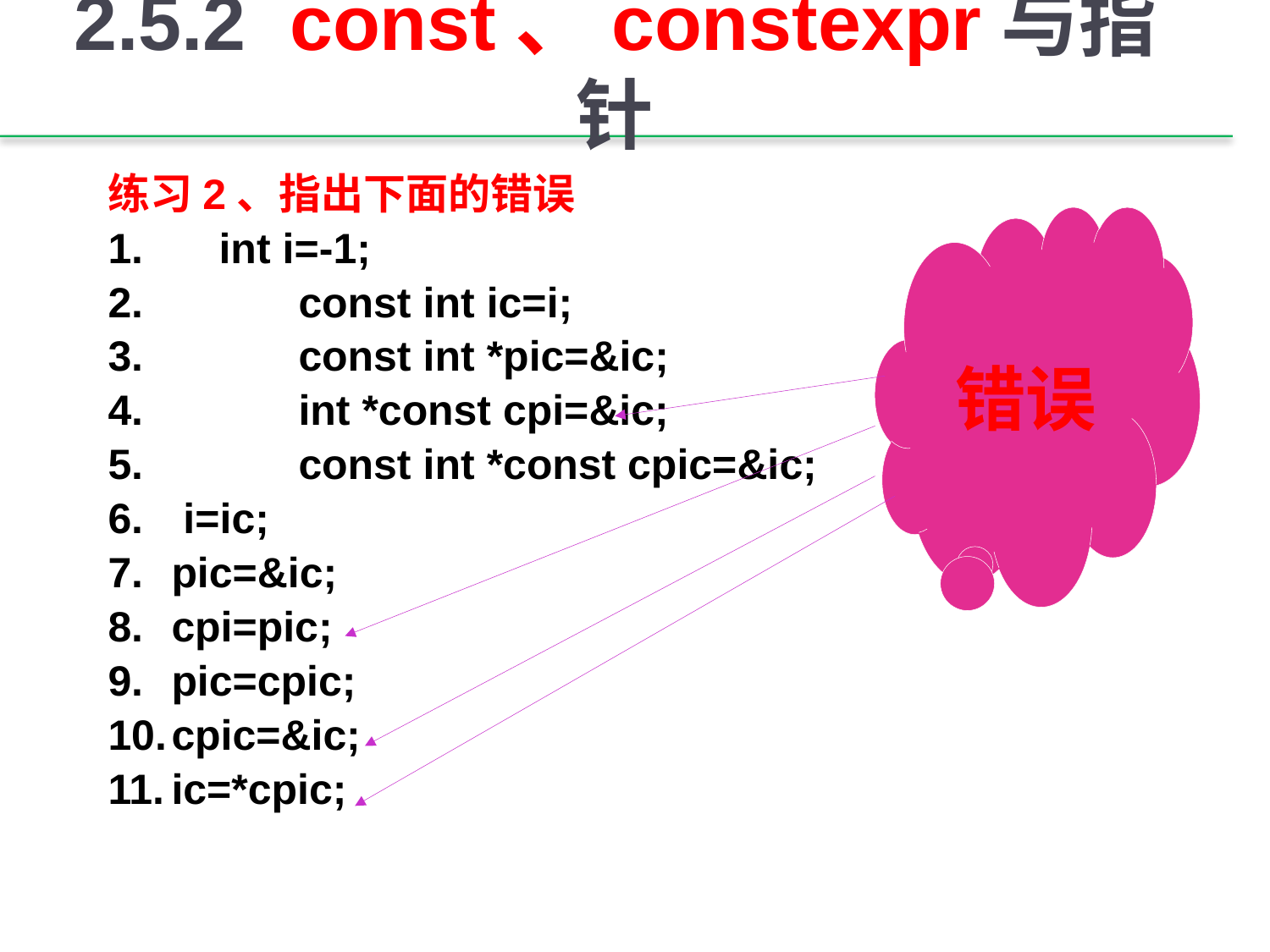

2.5.2  const、constexpr与指针
练习2、指出下面的错误
    int i=-1;
	const int ic=i;
	const int *pic=&ic;
	int *const cpi=&ic;
	const int *const cpic=&ic;
 i=ic;
pic=&ic;
cpi=pic;
pic=cpic;
cpic=&ic;
ic=*cpic;
错误